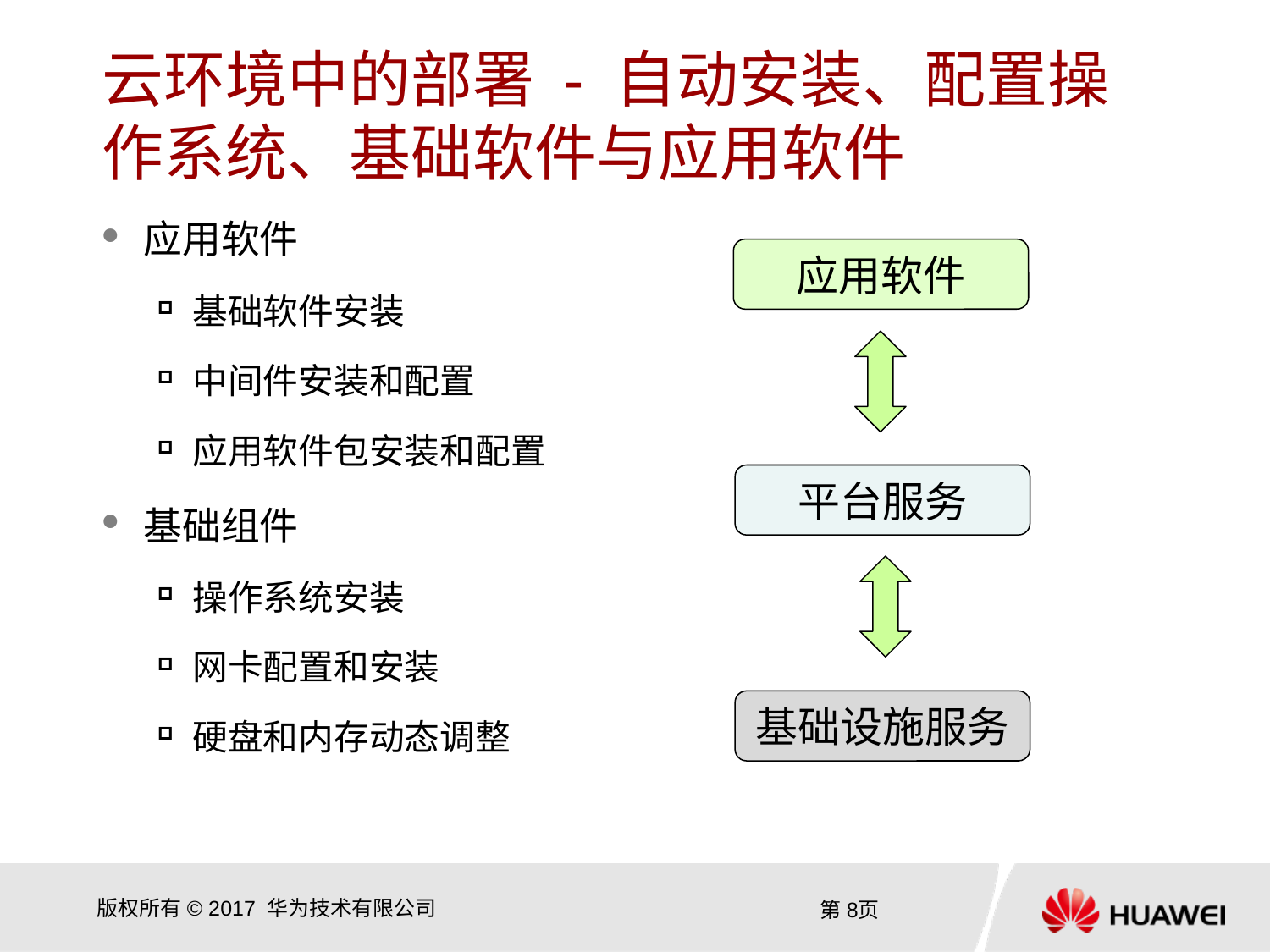

# 云环境中的部署 - 自动安装、配置操作系统、基础软件与应用软件
应用软件
基础软件安装
中间件安装和配置
应用软件包安装和配置
基础组件
操作系统安装
网卡配置和安装
硬盘和内存动态调整
应用软件

平台服务

基础设施服务